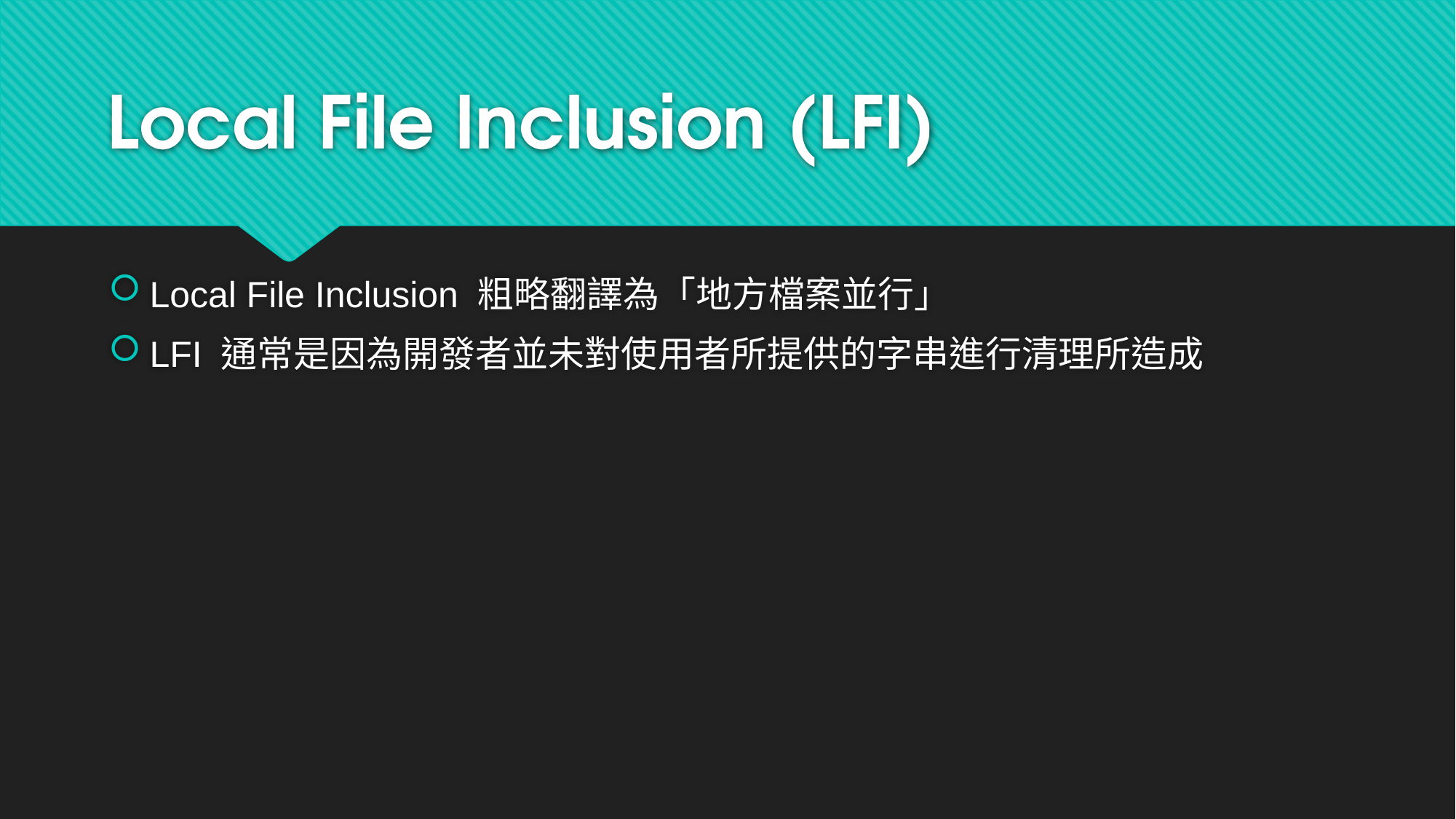

# Local File Inclusion (LFI)
Local File Inclusion 粗略翻譯為「地方檔案並行」
LFI 通常是因為開發者並未對使用者所提供的字串進行清理所造成